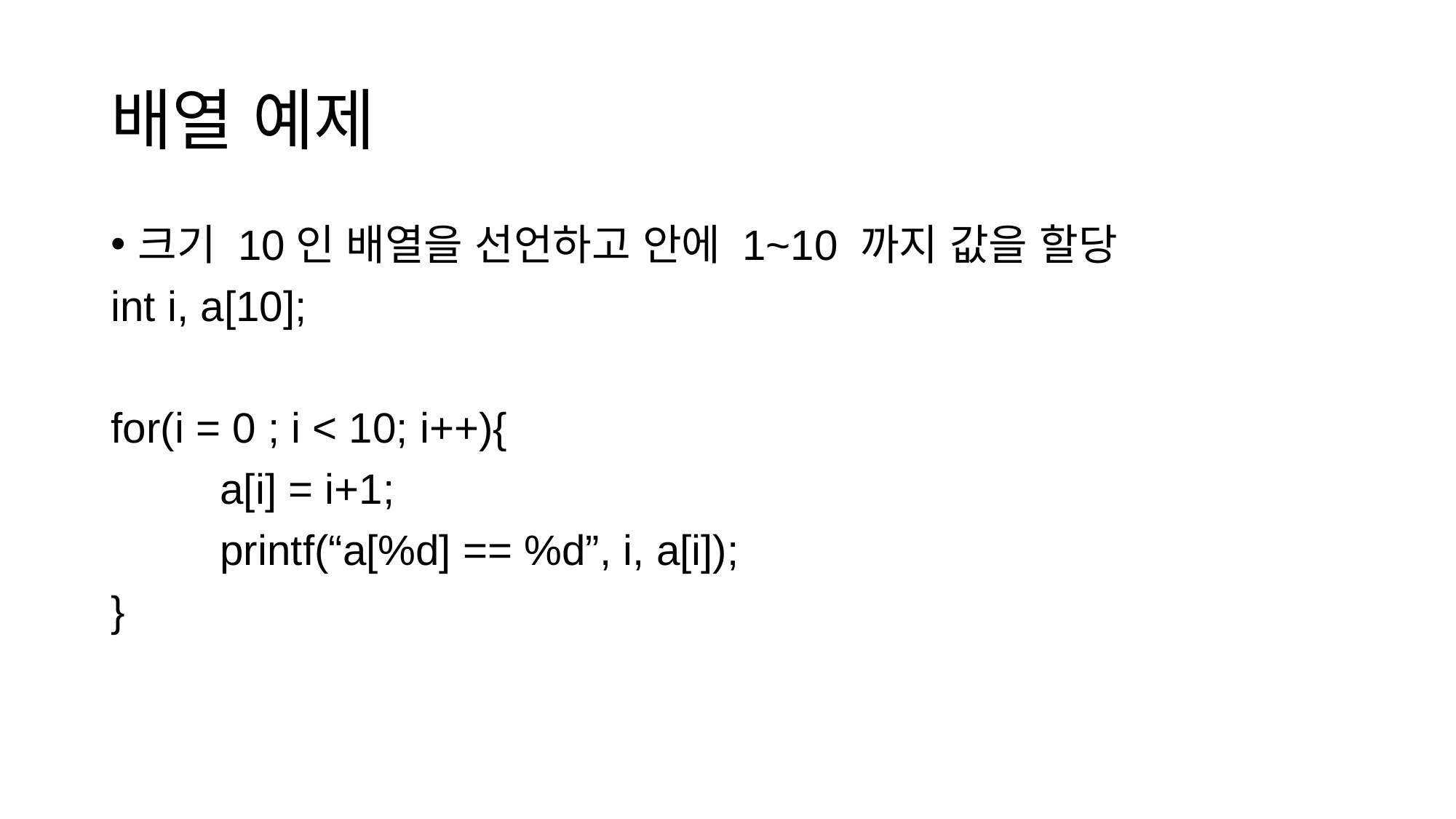

# 배열 예제
크기 10인 배열을 선언하고 안에 1~10 까지 값을 할당
int i, a[10];

for(i = 0 ; i < 10; i++){
	a[i] = i+1;
	printf(“a[%d] == %d”, i, a[i]);
}